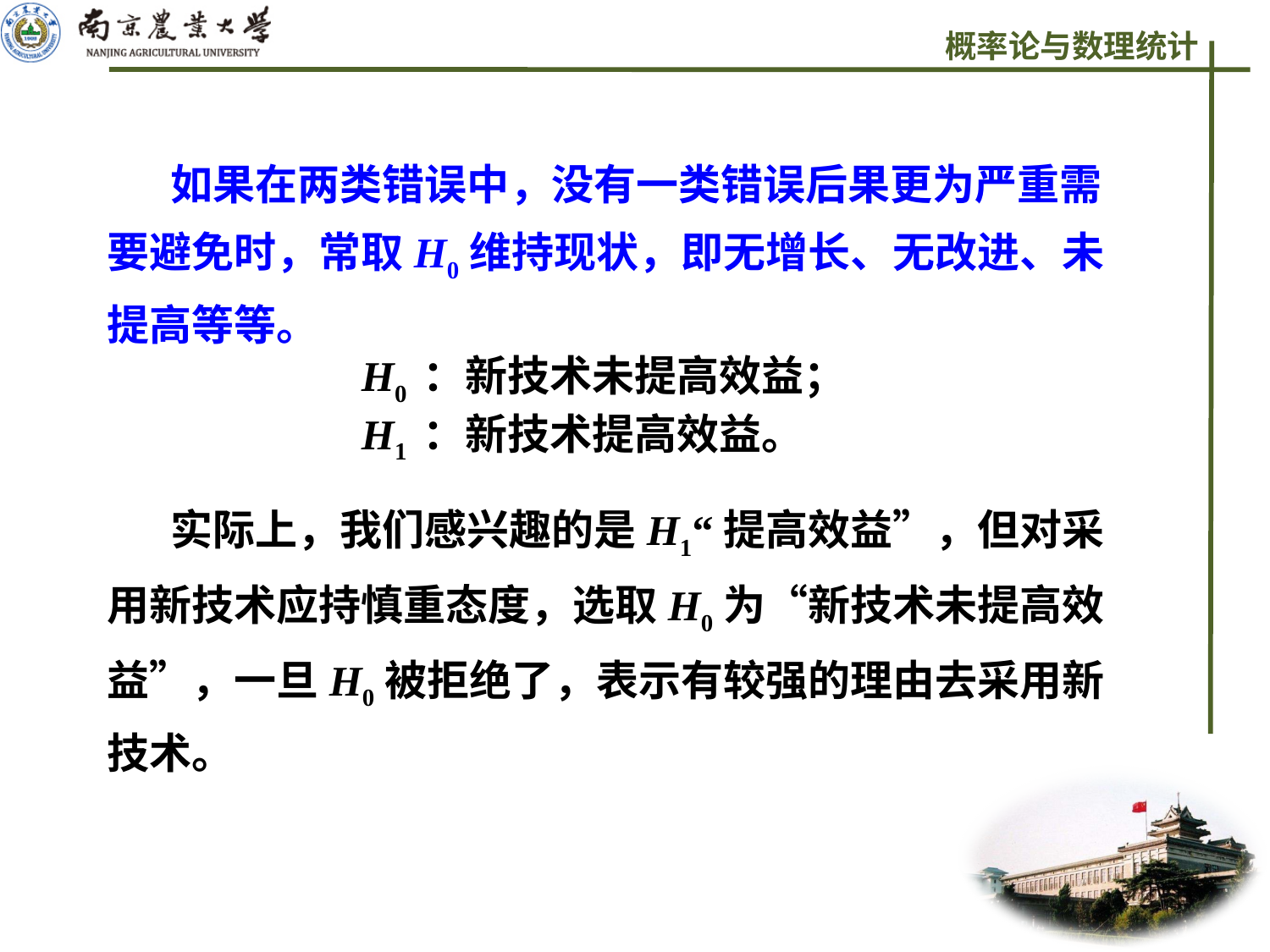

如果在两类错误中，没有一类错误后果更为严重需要避免时，常取H0维持现状，即无增长、无改进、未提高等等。
		H0 ：新技术未提高效益；
		H1 ：新技术提高效益。
实际上，我们感兴趣的是H1“提高效益”，但对采用新技术应持慎重态度，选取H0为“新技术未提高效益”，一旦H0被拒绝了，表示有较强的理由去采用新技术。